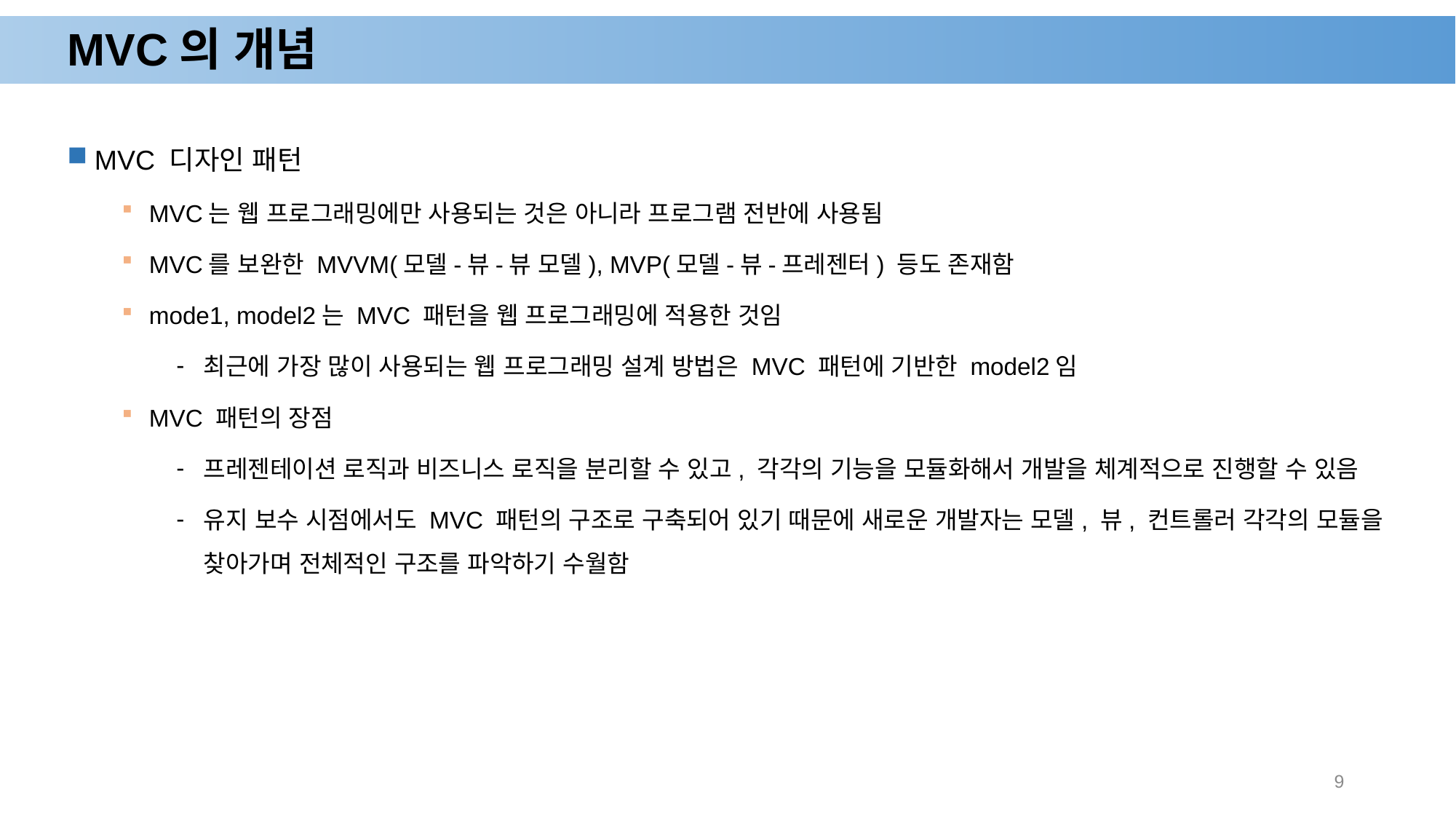

# MVC의 개념
MVC 디자인 패턴
MVC는 웹 프로그래밍에만 사용되는 것은 아니라 프로그램 전반에 사용됨
MVC를 보완한 MVVM(모델-뷰-뷰 모델), MVP(모델-뷰-프레젠터) 등도 존재함
mode1, model2는 MVC 패턴을 웹 프로그래밍에 적용한 것임
최근에 가장 많이 사용되는 웹 프로그래밍 설계 방법은 MVC 패턴에 기반한 model2임
MVC 패턴의 장점
프레젠테이션 로직과 비즈니스 로직을 분리할 수 있고, 각각의 기능을 모듈화해서 개발을 체계적으로 진행할 수 있음
유지 보수 시점에서도 MVC 패턴의 구조로 구축되어 있기 때문에 새로운 개발자는 모델, 뷰, 컨트롤러 각각의 모듈을 찾아가며 전체적인 구조를 파악하기 수월함

9